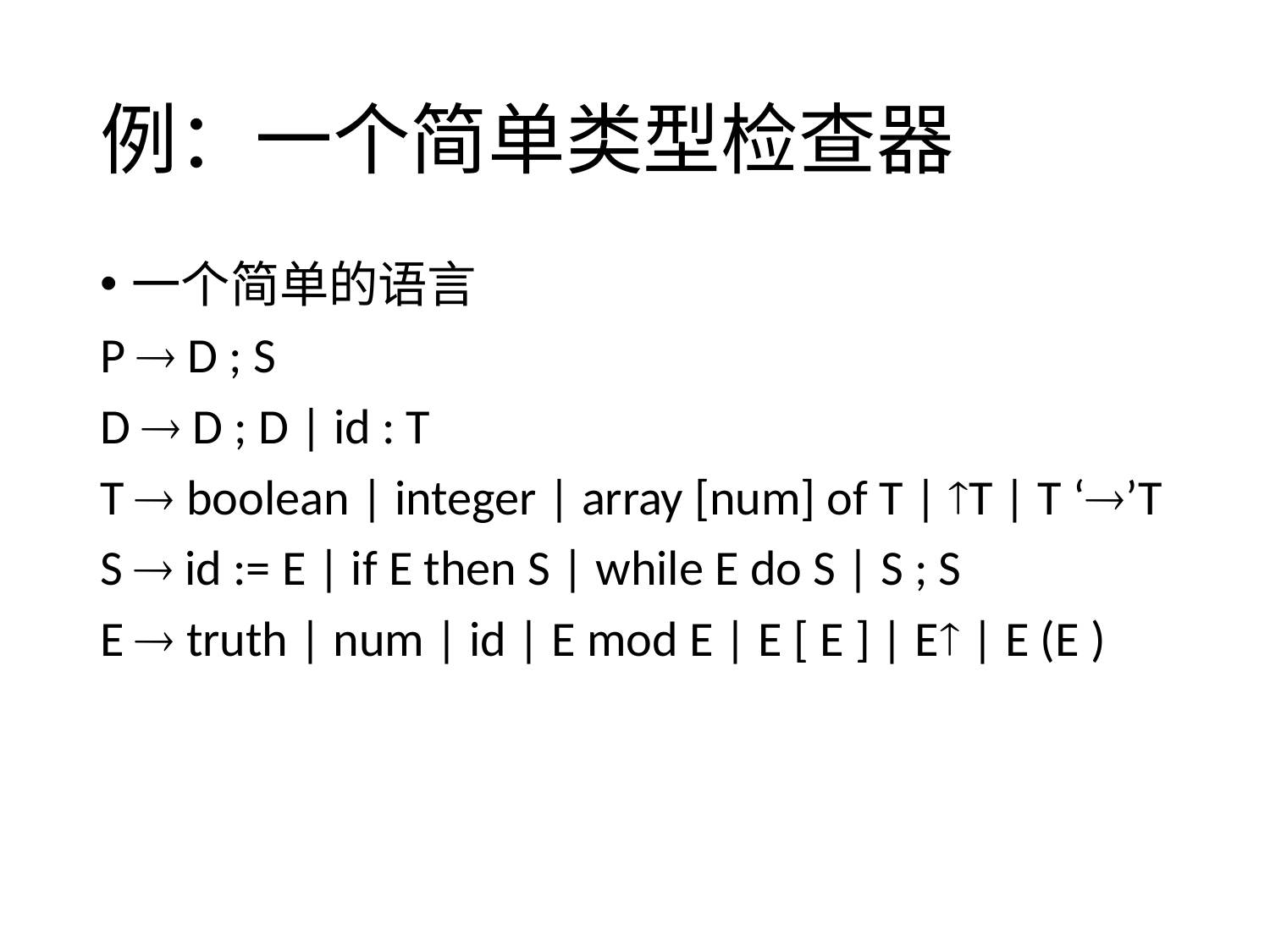

# 例：一个简单类型检查器
一个简单的语言
P → D ; S
D → D ; D | id : T
T → boolean | integer | array [num] of T | ↑T | T ‘→’T
S → id := E | if E then S | while E do S | S ; S
E → truth | num | id | E mod E | E [ E ] | E↑ | E (E )